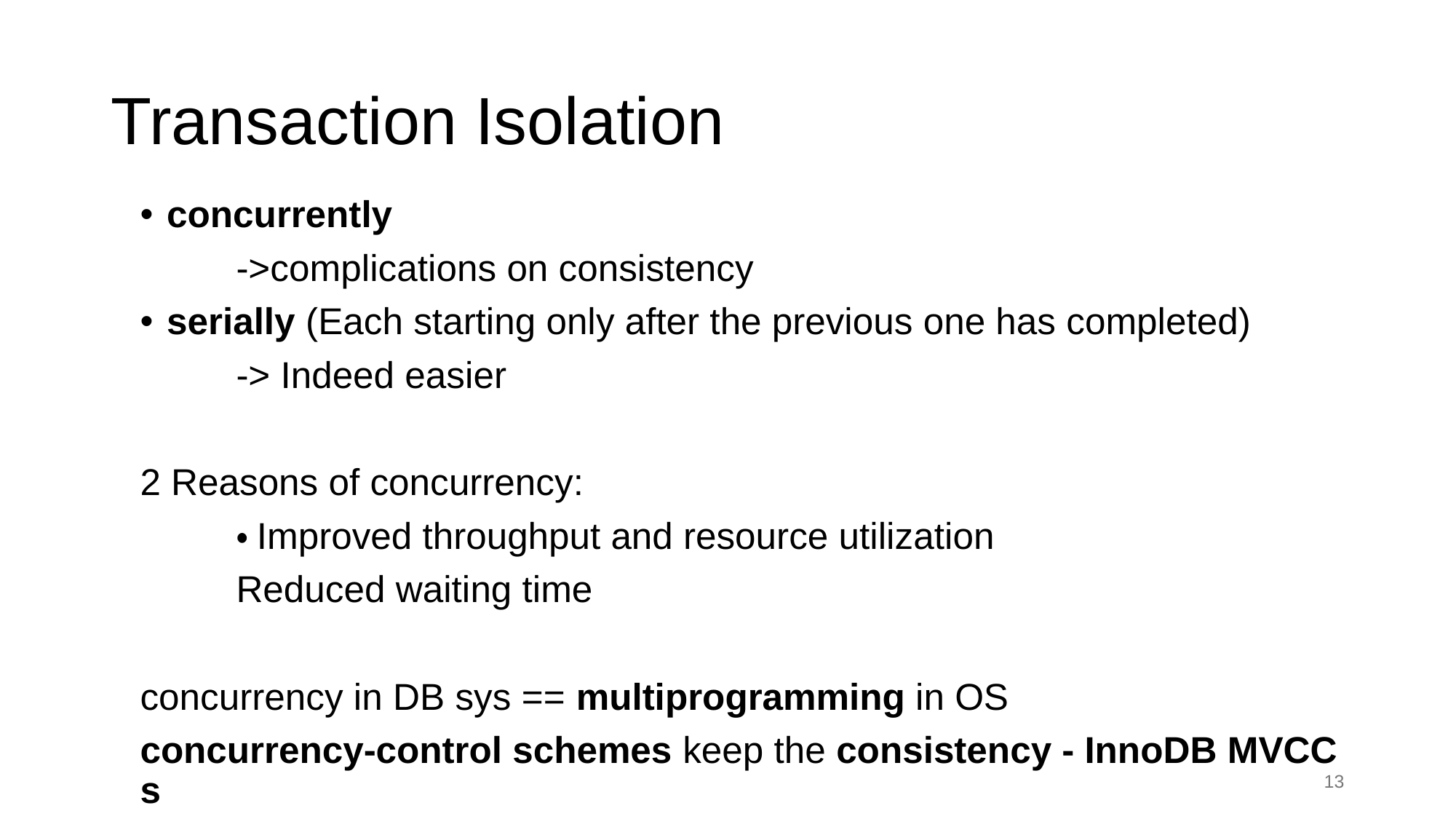

# Transaction Isolation
concurrently
	->complications on consistency
serially (Each starting only after the previous one has completed)
	-> Indeed easier

2 Reasons of concurrency:
	・Improved throughput and resource utilization
		Reduced waiting time

concurrency in DB sys == multiprogramming in OS
concurrency-control schemes keep the consistency - InnoDB MVCC s
13